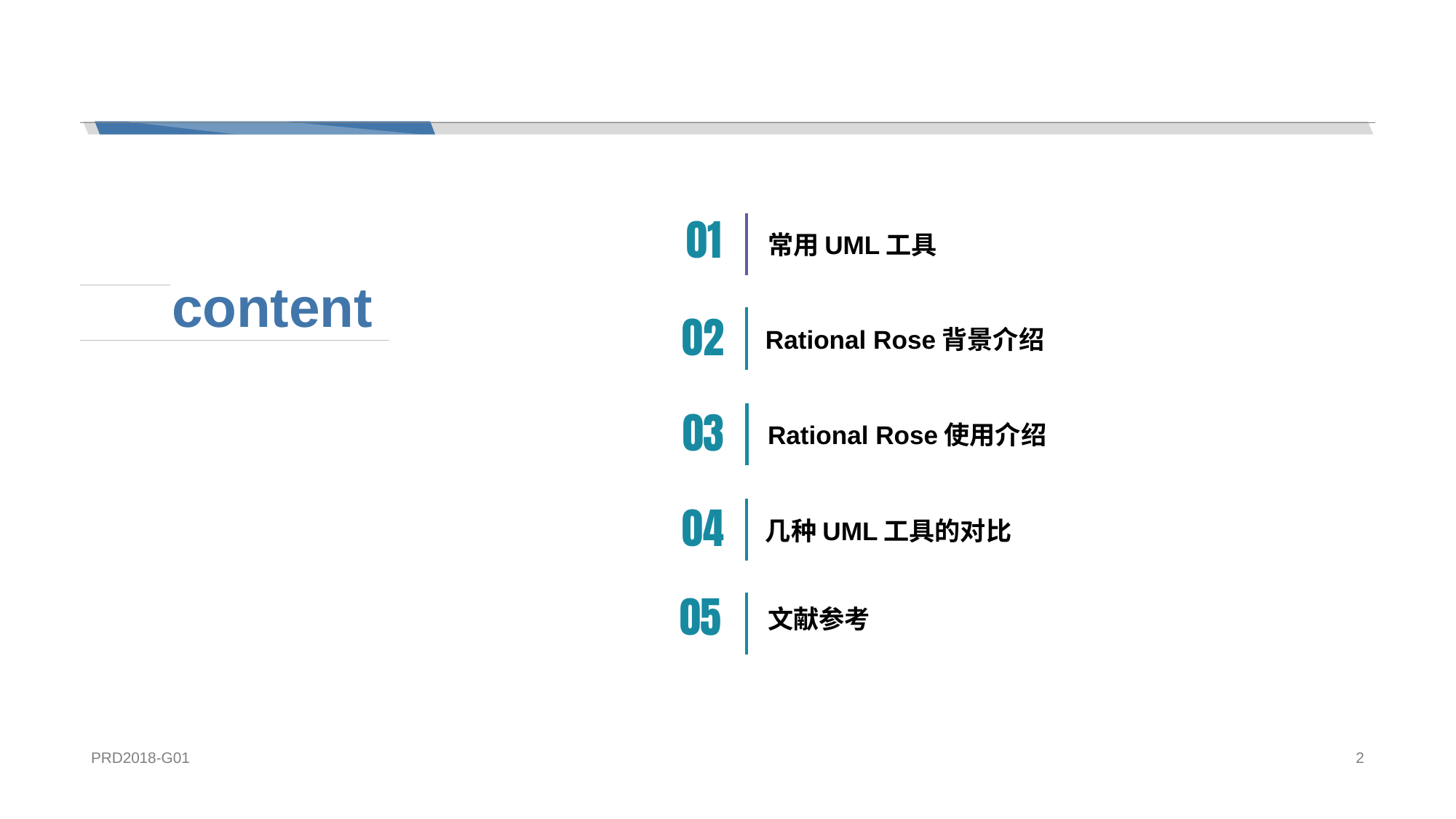

01
常用UML工具

content
02
Rational Rose背景介绍
03
Rational Rose使用介绍

04
几种UML工具的对比

05
文献参考

PRD2018-G01
2